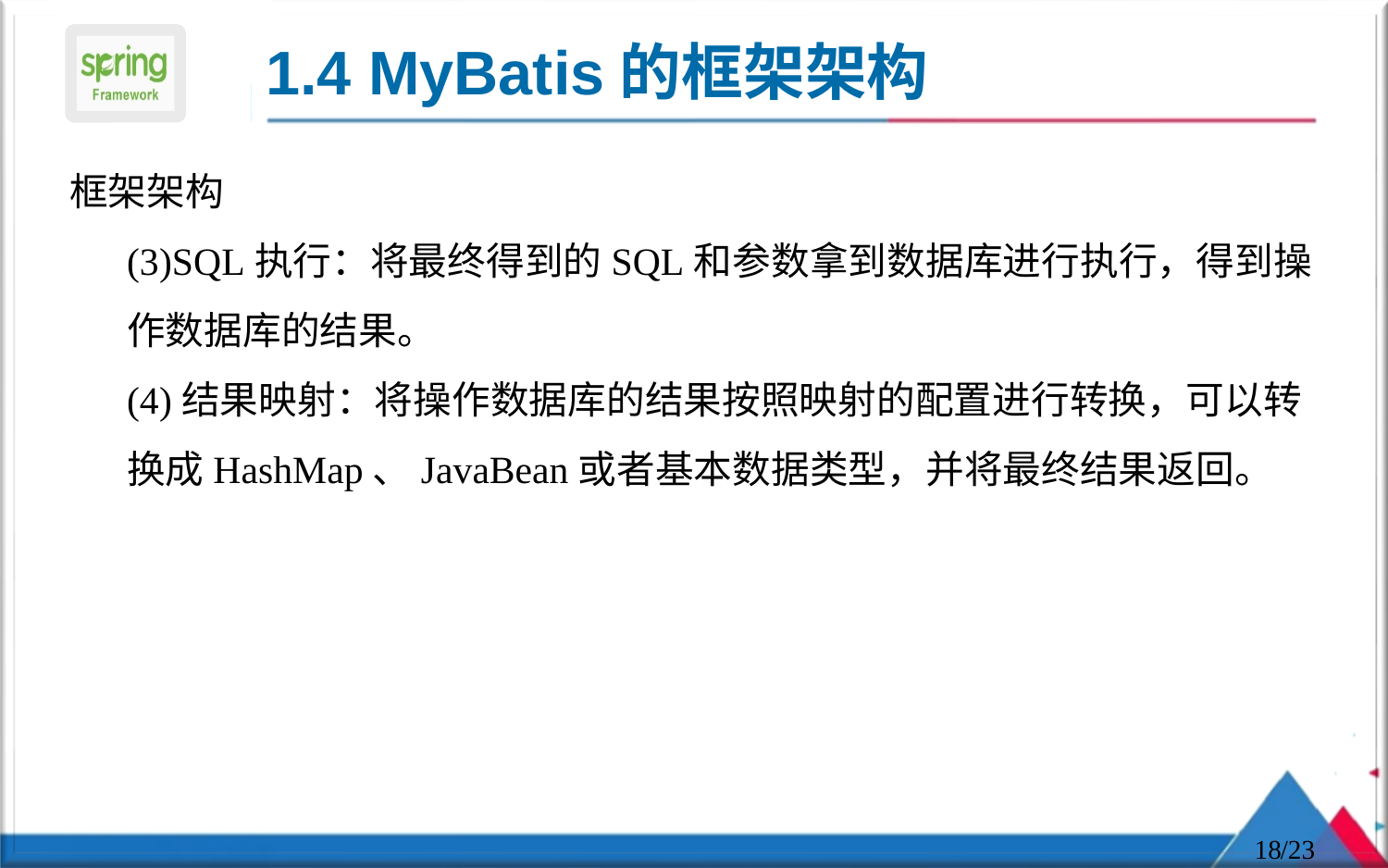

# 1.4 MyBatis的框架架构
框架架构
(3)SQL执行：将最终得到的SQL和参数拿到数据库进行执行，得到操作数据库的结果。
(4)结果映射：将操作数据库的结果按照映射的配置进行转换，可以转换成HashMap、JavaBean或者基本数据类型，并将最终结果返回。
18
/23